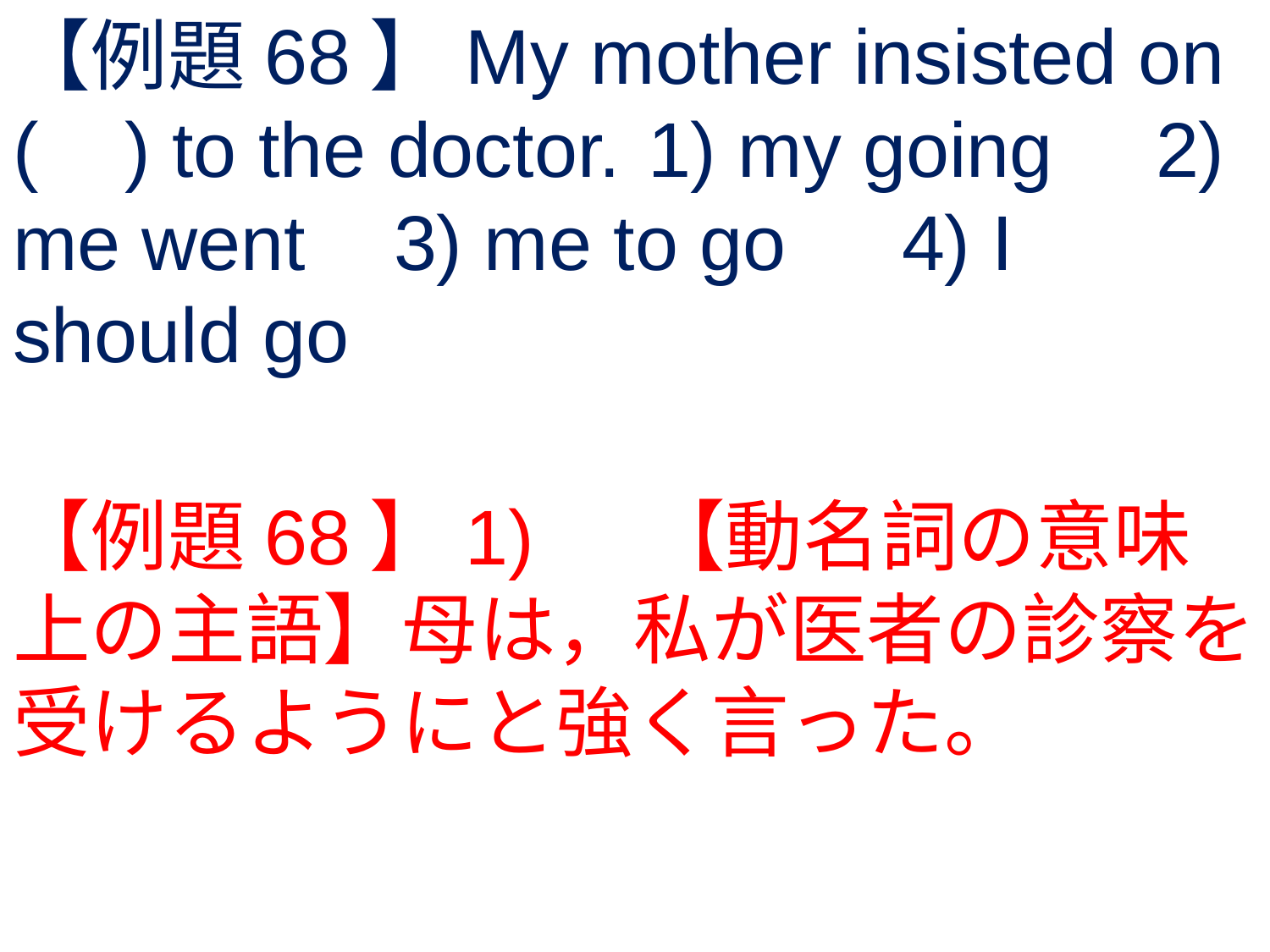

# 【例題68】My mother insisted on (    ) to the doctor.	1) my going	2) me went	3) me to go	4) I should go
【例題68】1) 	【動名詞の意味上の主語】母は，私が医者の診察を受けるようにと強く言った。